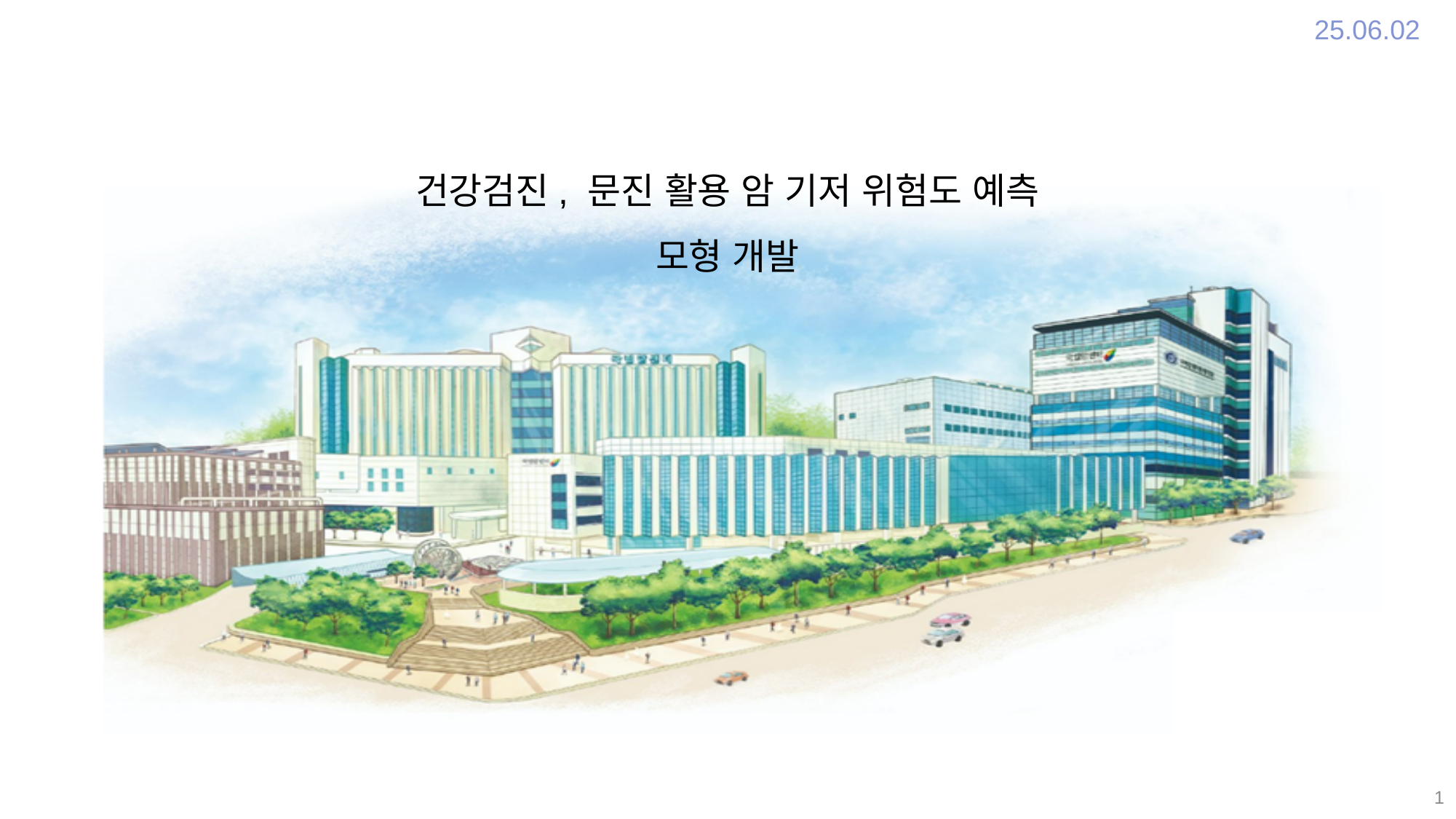

25.06.02
건강검진, 문진 활용 암 기저 위험도 예측
모형 개발

1